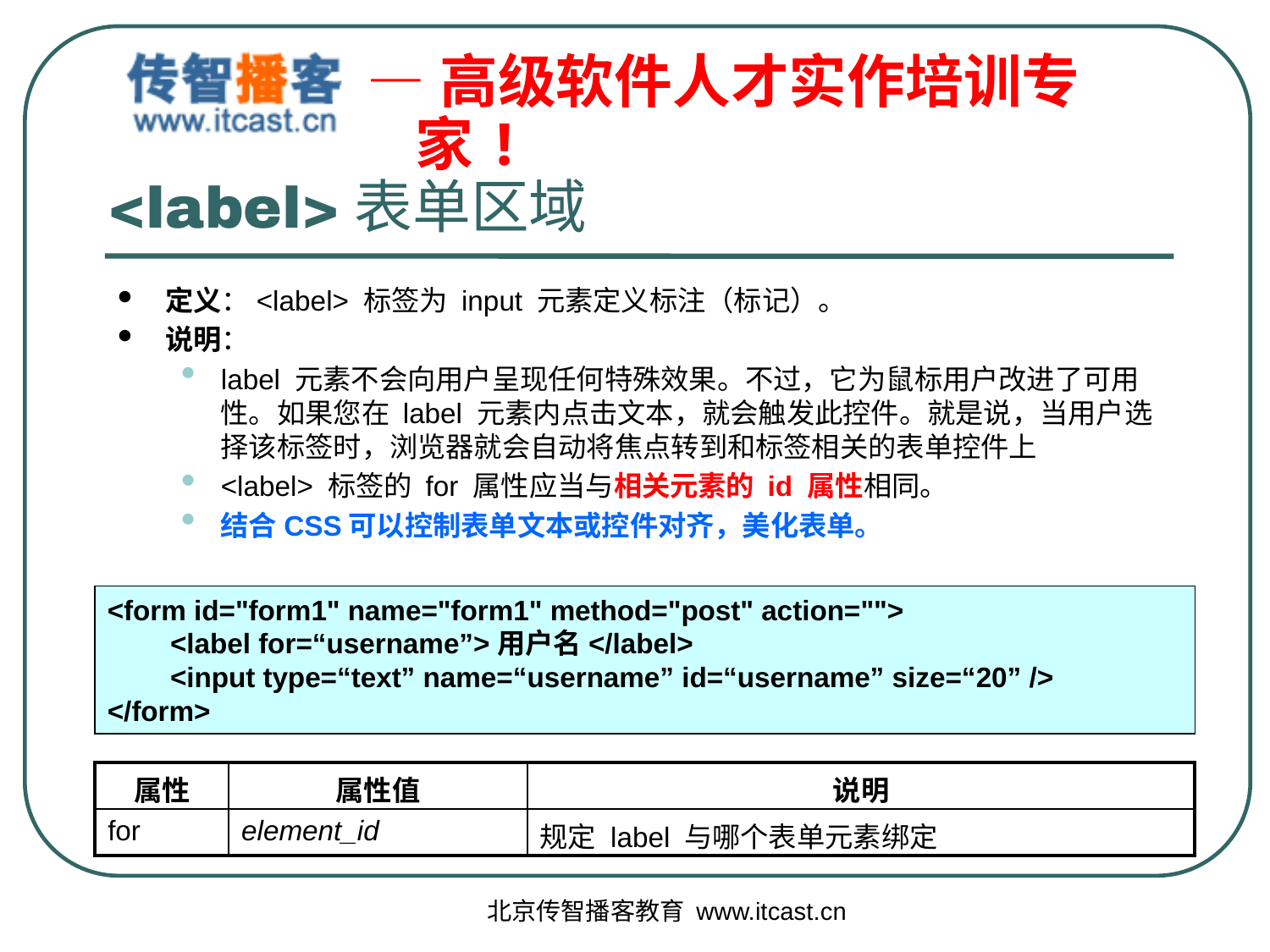

# <label>表单区域
定义：<label> 标签为 input 元素定义标注（标记）。
说明：
label 元素不会向用户呈现任何特殊效果。不过，它为鼠标用户改进了可用性。如果您在 label 元素内点击文本，就会触发此控件。就是说，当用户选择该标签时，浏览器就会自动将焦点转到和标签相关的表单控件上
<label> 标签的 for 属性应当与相关元素的 id 属性相同。
结合CSS可以控制表单文本或控件对齐，美化表单。
<form id="form1" name="form1" method="post" action="">
        <label for=“username”>用户名</label>
        <input type=“text” name=“username” id=“username” size=“20” />
</form>
| 属性 | 属性值 | 说明 |
| --- | --- | --- |
| for | element\_id | 规定 label 与哪个表单元素绑定 |